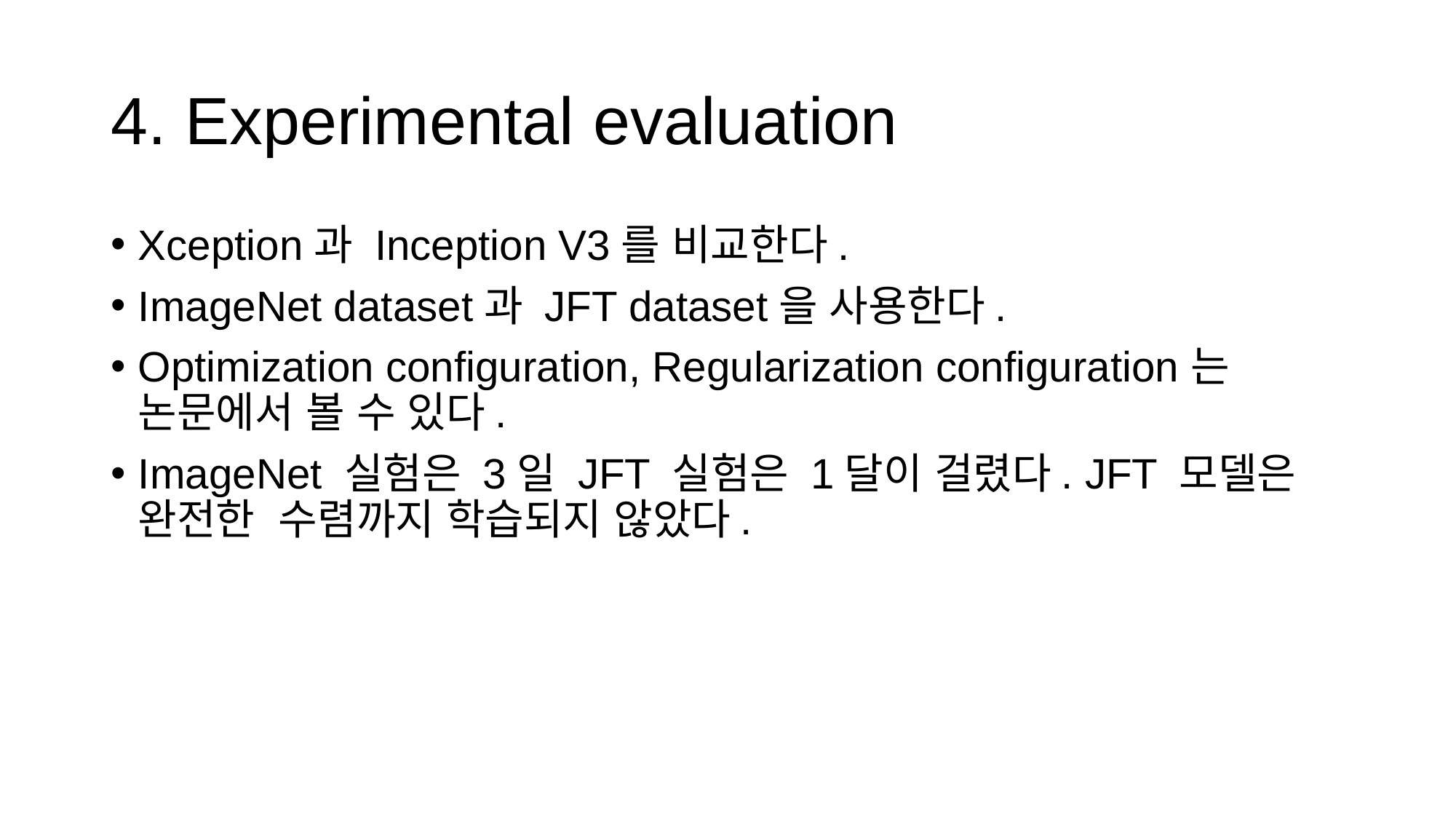

# 4. Experimental evaluation
Xception과 Inception V3를 비교한다.
ImageNet dataset과 JFT dataset을 사용한다.
Optimization configuration, Regularization configuration는 논문에서 볼 수 있다.
ImageNet 실험은 3일 JFT 실험은 1달이 걸렸다. JFT 모델은 완전한  수렴까지 학습되지 않았다.